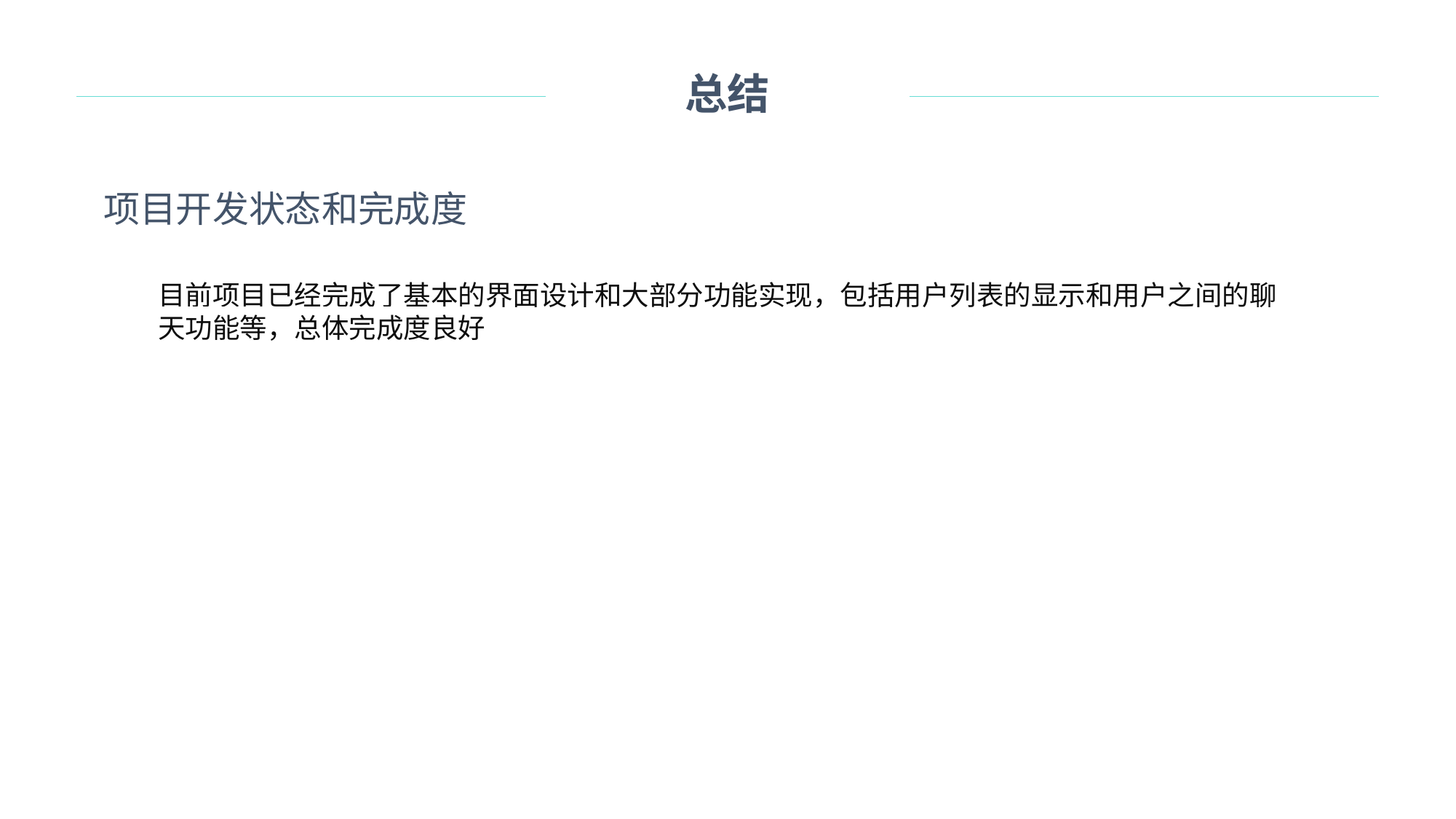

总结
项目开发状态和完成度
目前项目已经完成了基本的界面设计和大部分功能实现，包括用户列表的显示和用户之间的聊天功能等，总体完成度良好